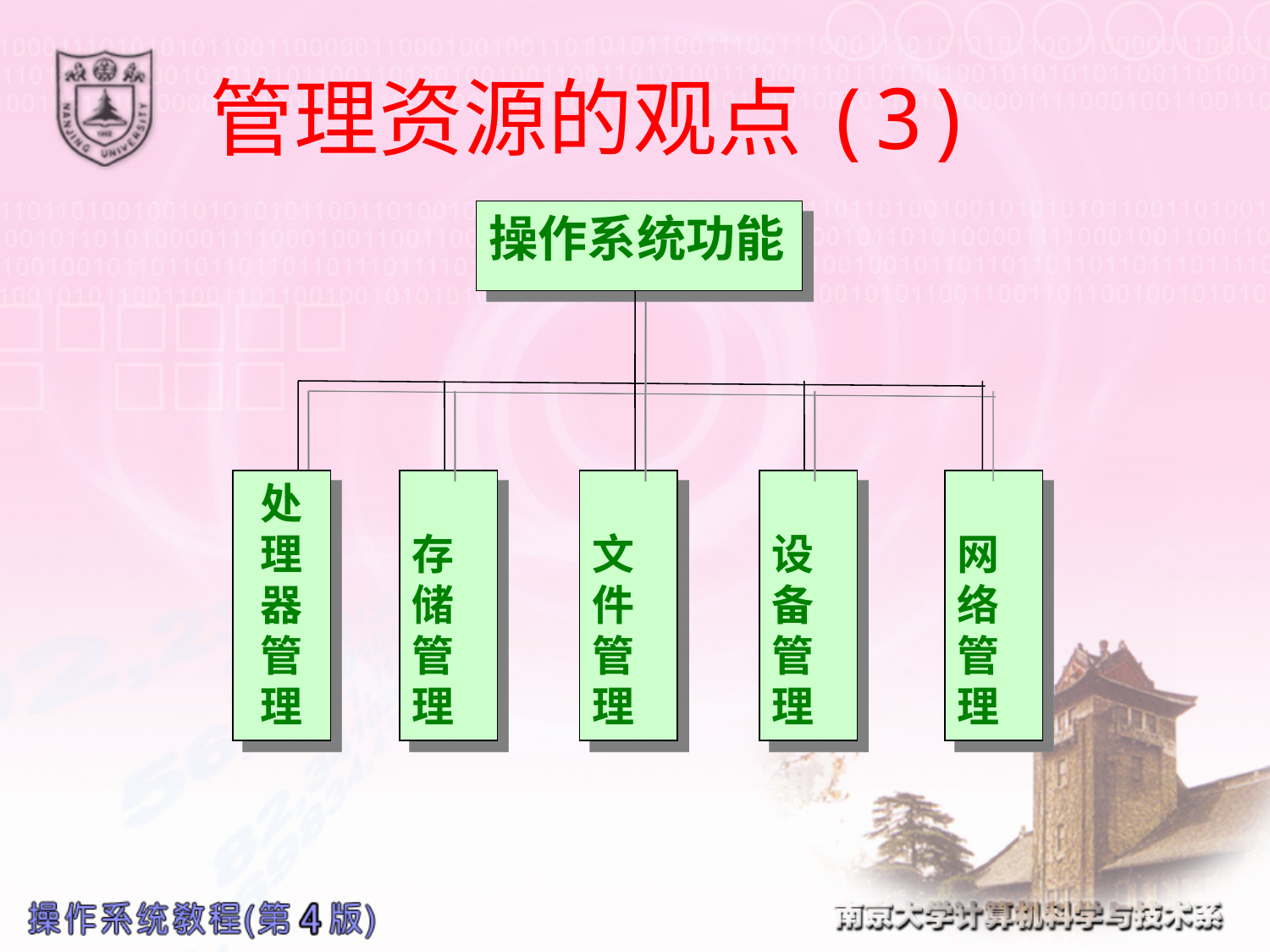

# 管理资源的观点(3)
操作系统功能

处
理
器
管
理

存
储
管
理

文
件
管
理

设
备
管
理

网
络
管
理